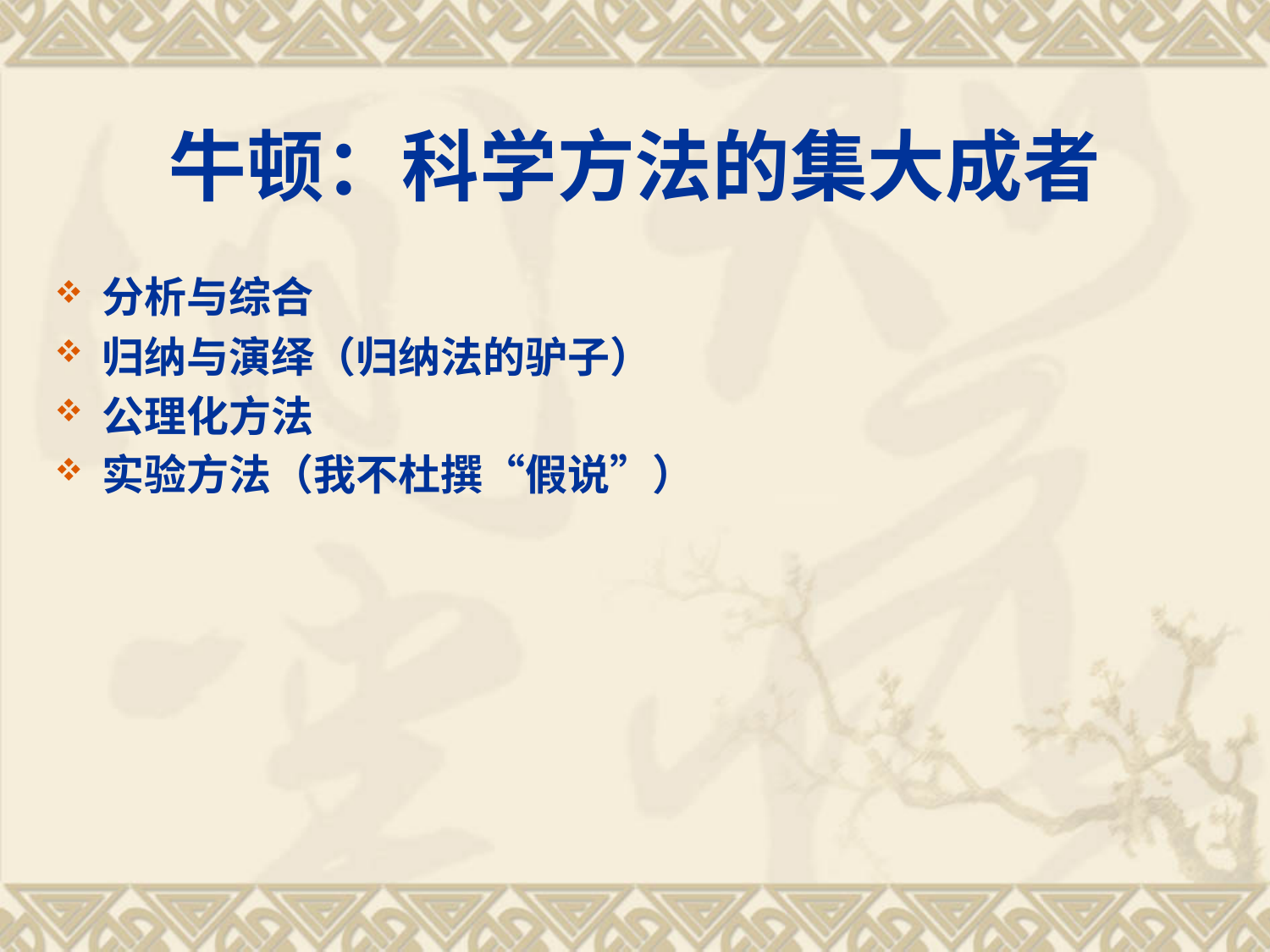

# 牛顿：科学方法的集大成者
分析与综合
归纳与演绎（归纳法的驴子）
公理化方法
实验方法（我不杜撰“假说”）